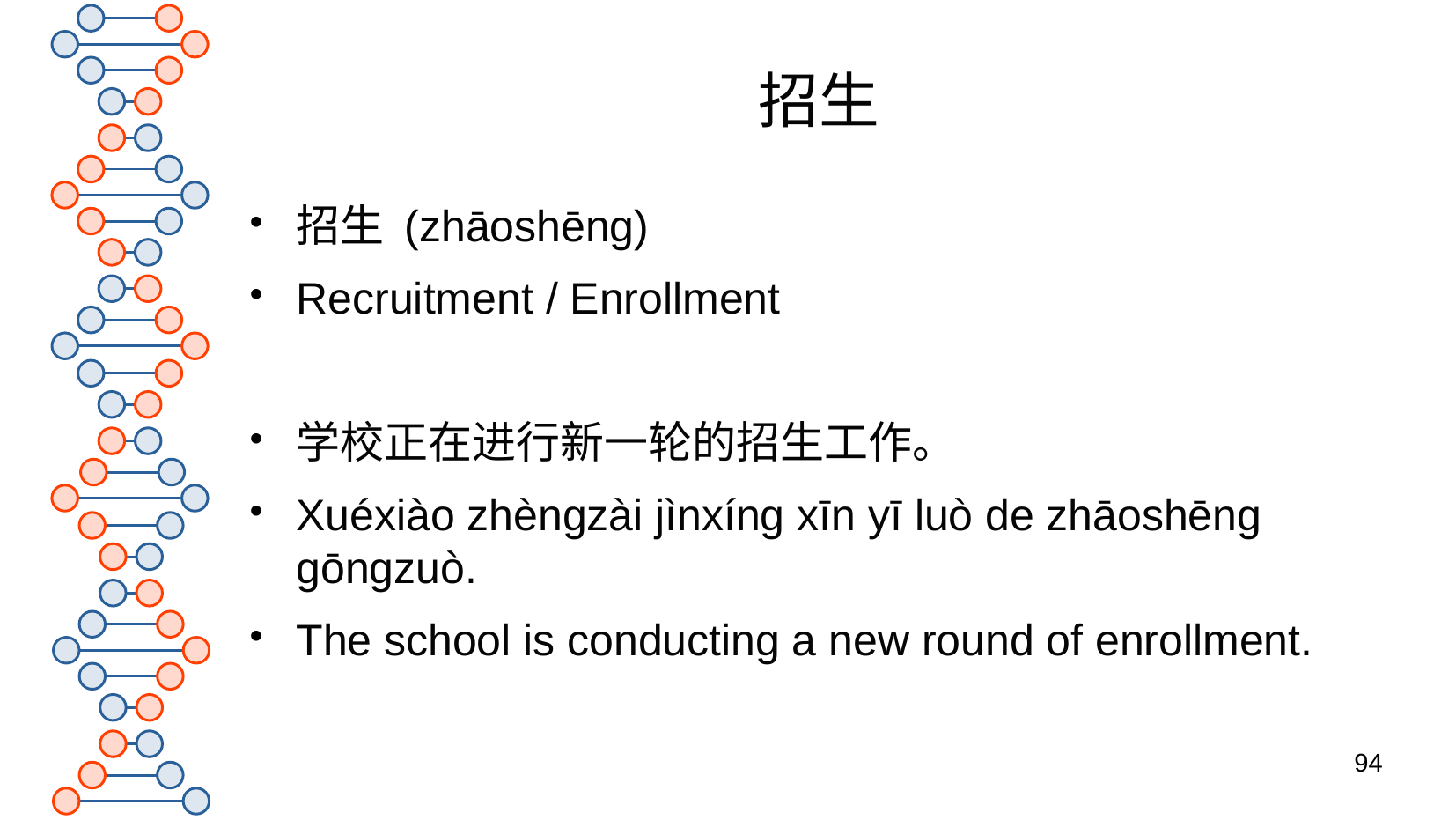

# 招生
招生 (zhāoshēng)
Recruitment / Enrollment

学校正在进行新一轮的招生工作。
Xuéxiào zhèngzài jìnxíng xīn yī luò de zhāoshēng gōngzuò.
The school is conducting a new round of enrollment.

94